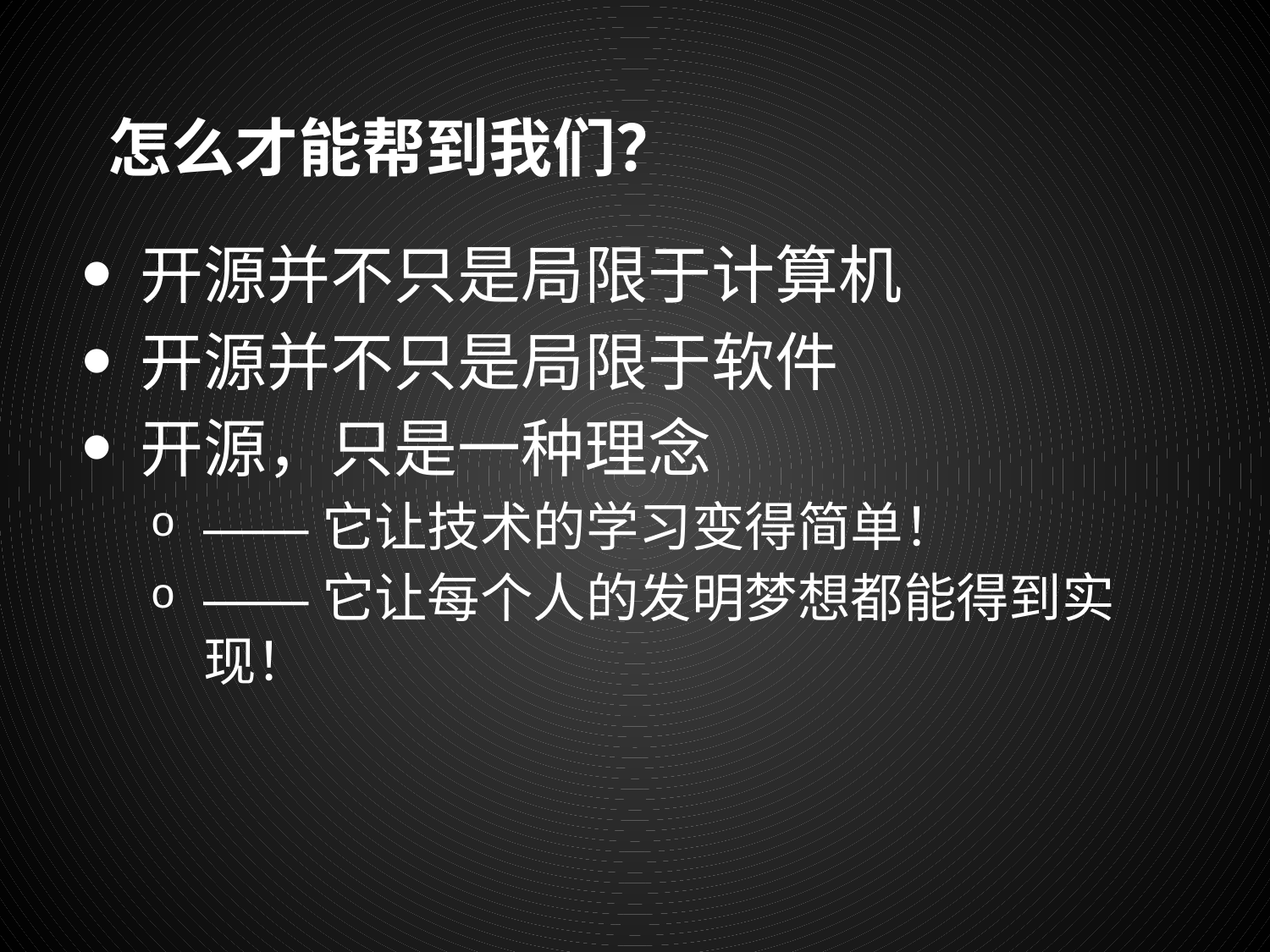

# 怎么才能帮到我们？
开源并不只是局限于计算机
开源并不只是局限于软件
开源，只是一种理念
——它让技术的学习变得简单！
——它让每个人的发明梦想都能得到实现！